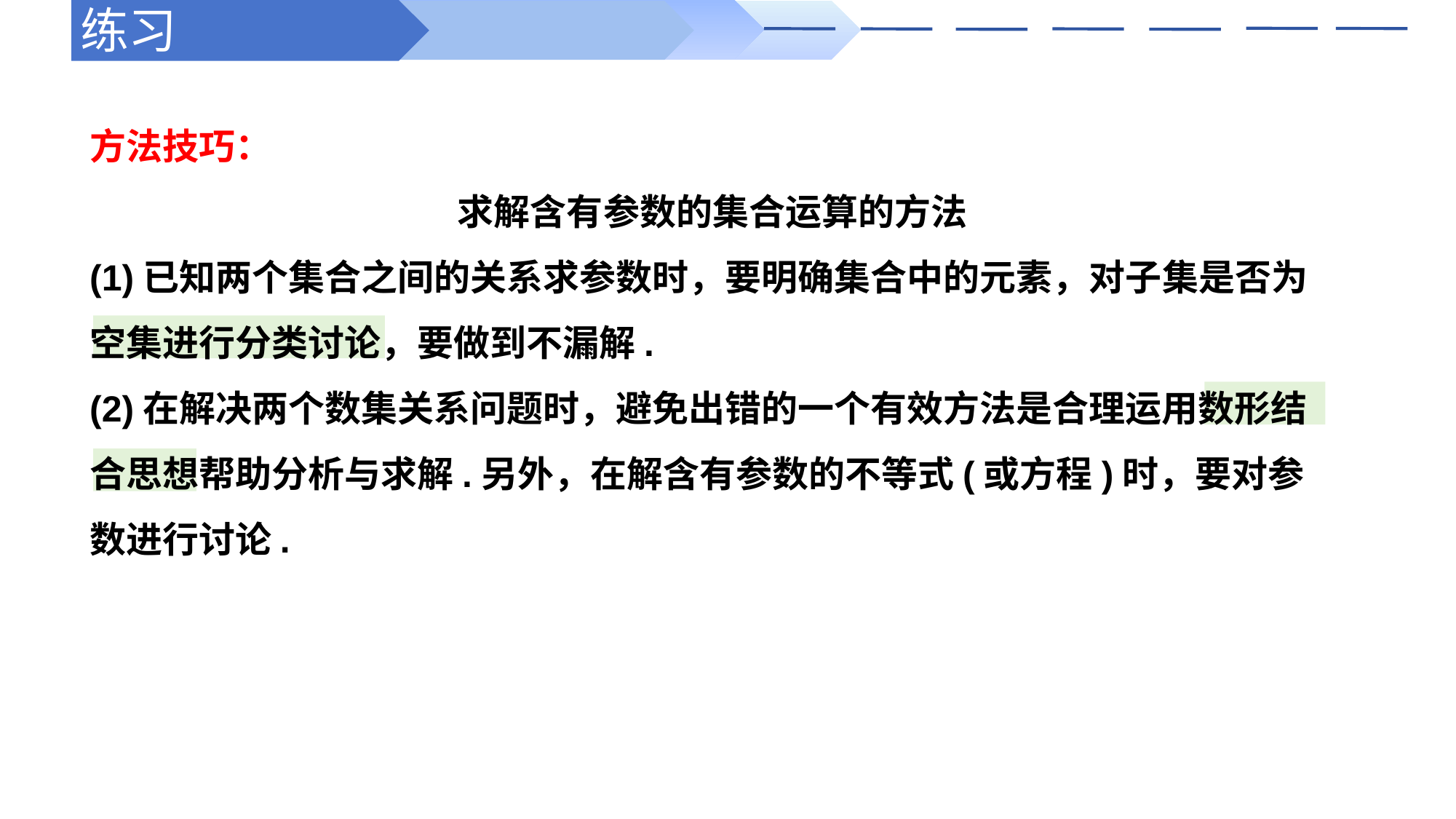

练习

方法技巧：
求解含有参数的集合运算的方法
(1)已知两个集合之间的关系求参数时，要明确集合中的元素，对子集是否为空集进行分类讨论，要做到不漏解.
(2)在解决两个数集关系问题时，避免出错的一个有效方法是合理运用数形结合思想帮助分析与求解.另外，在解含有参数的不等式(或方程)时，要对参数进行讨论.